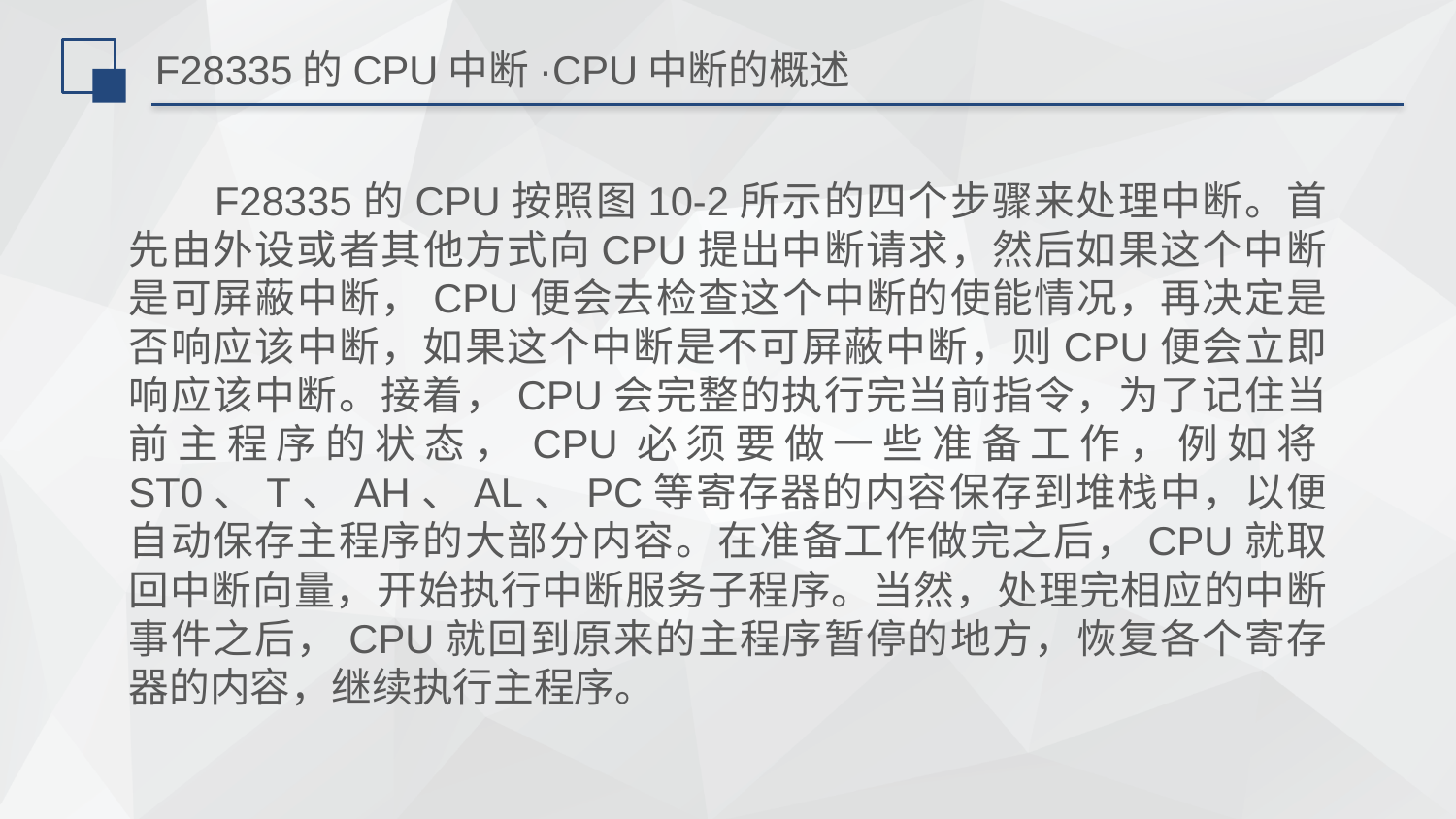

# F28335的CPU中断·CPU中断的概述
F28335的CPU按照图10-2所示的四个步骤来处理中断。首先由外设或者其他方式向CPU提出中断请求，然后如果这个中断是可屏蔽中断，CPU便会去检查这个中断的使能情况，再决定是否响应该中断，如果这个中断是不可屏蔽中断，则CPU便会立即响应该中断。接着，CPU会完整的执行完当前指令，为了记住当前主程序的状态，CPU必须要做一些准备工作，例如将ST0、T、AH、AL、PC等寄存器的内容保存到堆栈中，以便自动保存主程序的大部分内容。在准备工作做完之后，CPU就取回中断向量，开始执行中断服务子程序。当然，处理完相应的中断事件之后，CPU就回到原来的主程序暂停的地方，恢复各个寄存器的内容，继续执行主程序。